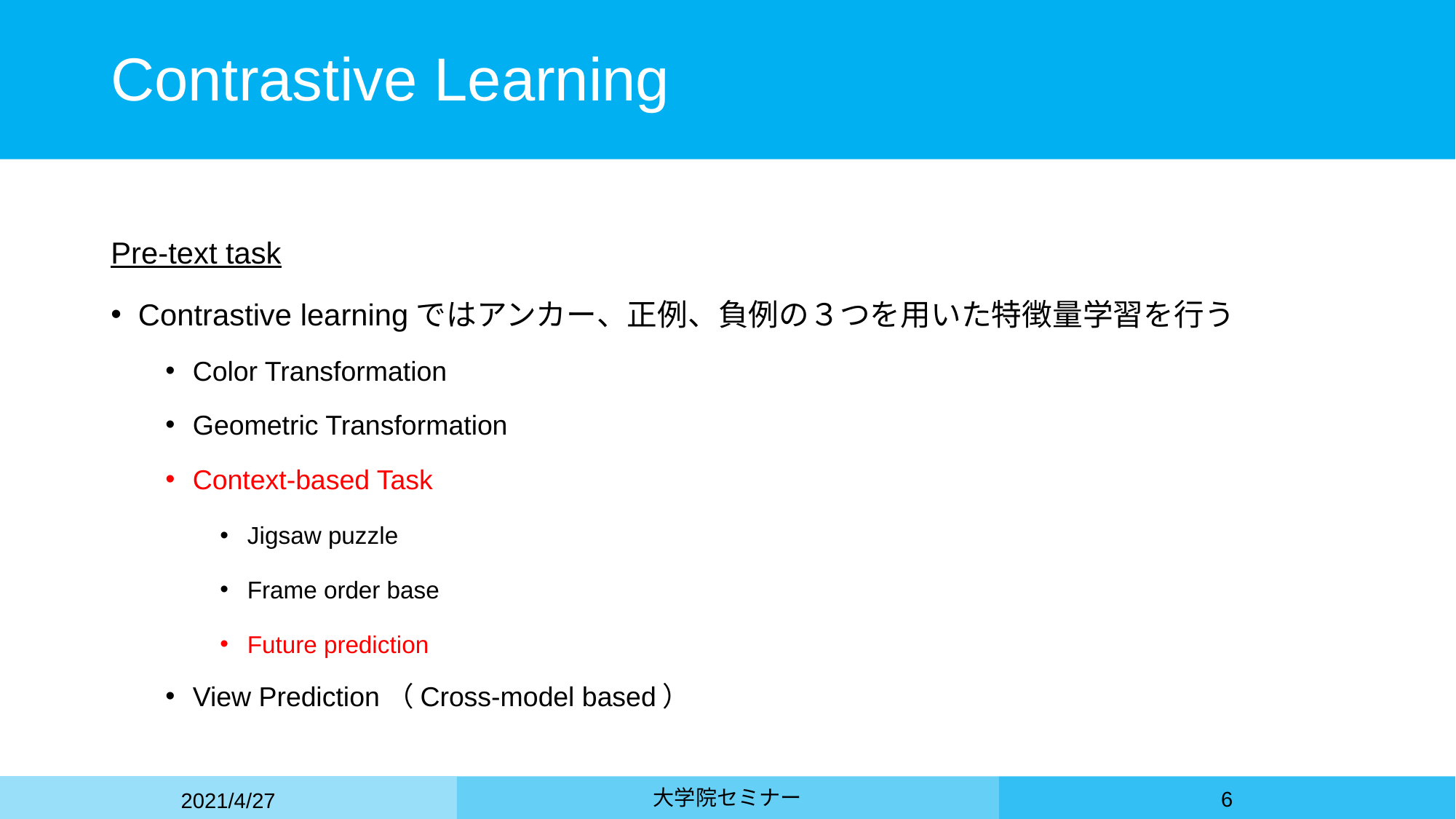

# Contrastive Learning
Pre-text task
Contrastive learningではアンカー、正例、負例の３つを用いた特徴量学習を行う
Color Transformation
Geometric Transformation
Context-based Task
Jigsaw puzzle
Frame order base
Future prediction
View Prediction（Cross-model based）
大学院セミナー
6
2021/4/27